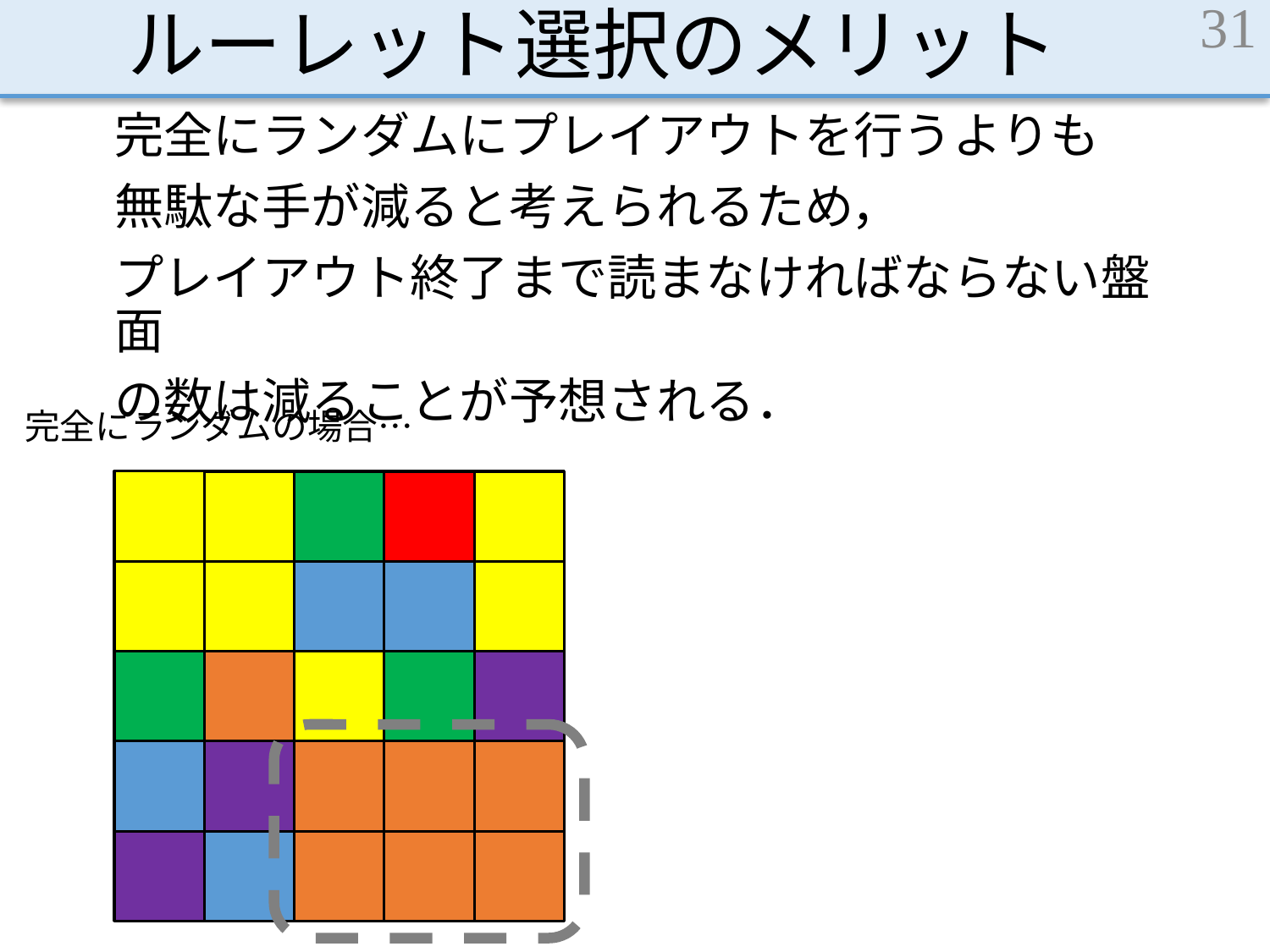

# ルーレット選択のメリット
31
完全にランダムにプレイアウトを行うよりも
無駄な手が減ると考えられるため，
プレイアウト終了まで読まなければならない盤面
の数は減ることが予想される．
完全にランダムの場合…